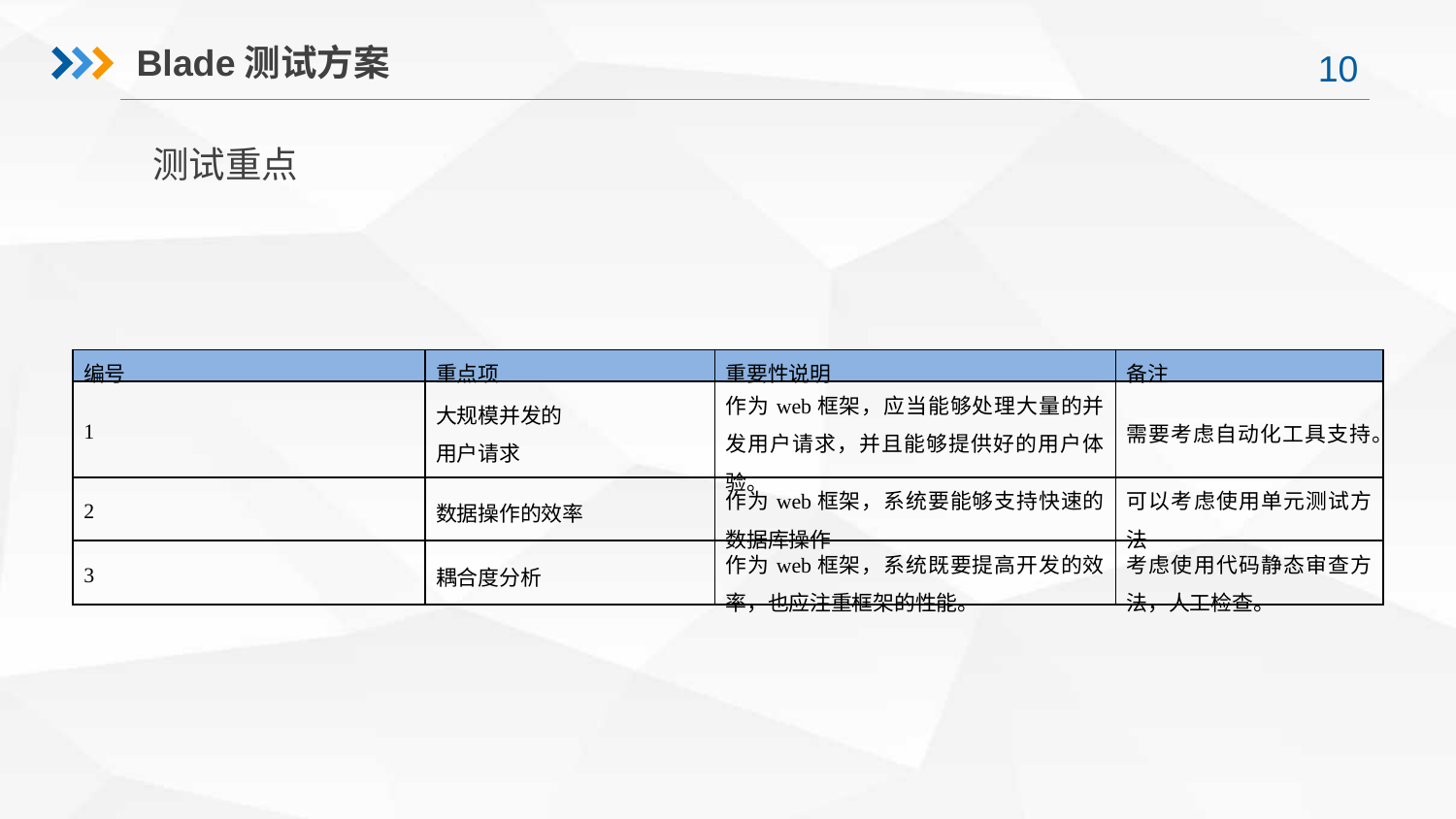

Blade测试方案
测试重点
| 编号 | 重点项 | 重要性说明 | 备注 |
| --- | --- | --- | --- |
| 1 | 大规模并发的 用户请求 | 作为web框架，应当能够处理大量的并发用户请求，并且能够提供好的用户体验。 | 需要考虑自动化工具支持。 |
| 2 | 数据操作的效率 | 作为web框架，系统要能够支持快速的数据库操作 | 可以考虑使用单元测试方法 |
| 3 | 耦合度分析 | 作为web框架，系统既要提高开发的效率，也应注重框架的性能。 | 考虑使用代码静态审查方法，人工检查。 |